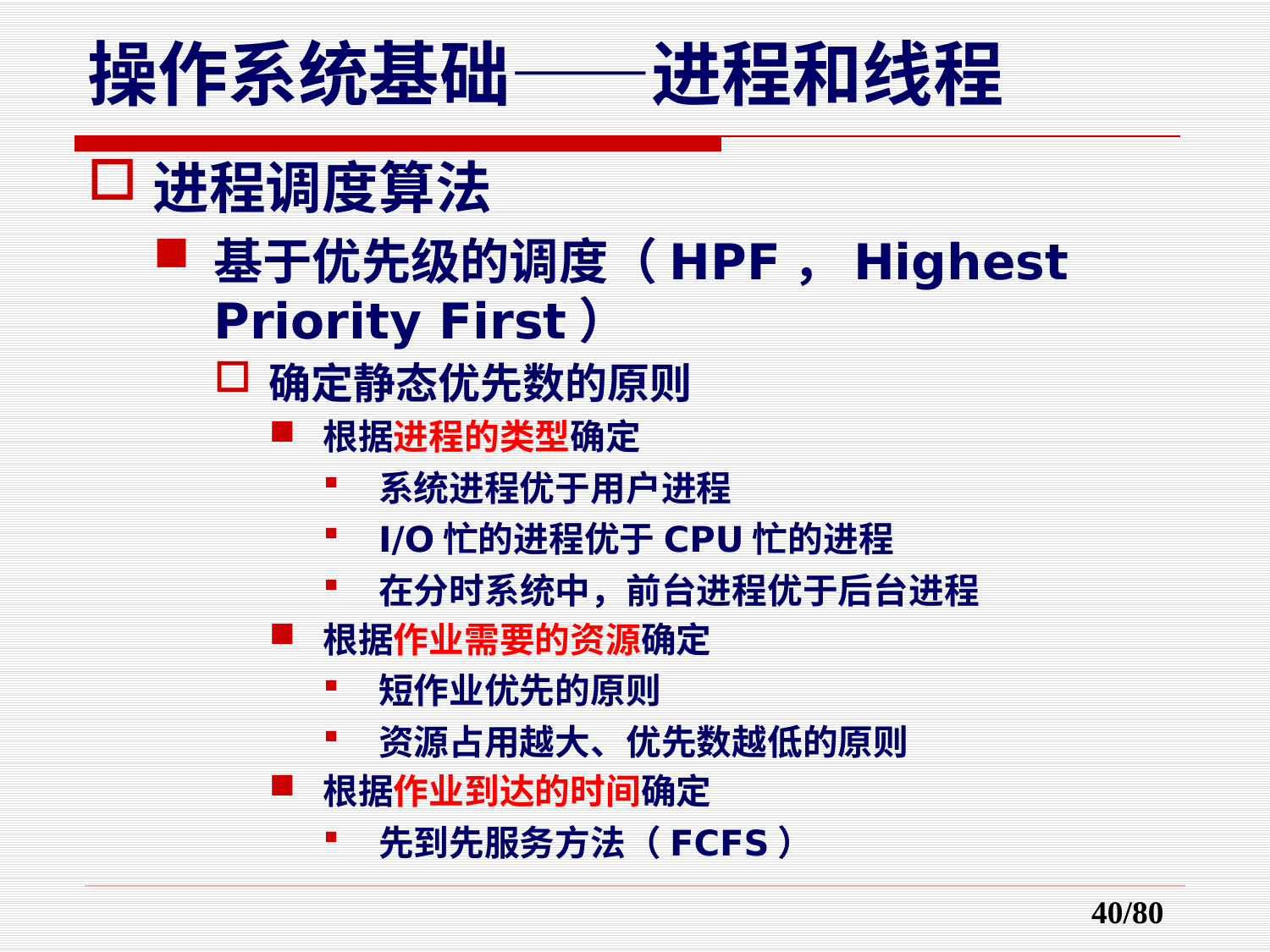

操作系统基础——进程和线程
进程调度算法
基于优先级的调度（HPF，Highest Priority First）
确定静态优先数的原则
根据进程的类型确定
系统进程优于用户进程
I/O忙的进程优于CPU忙的进程
在分时系统中，前台进程优于后台进程
根据作业需要的资源确定
短作业优先的原则
资源占用越大、优先数越低的原则
根据作业到达的时间确定
先到先服务方法（FCFS）